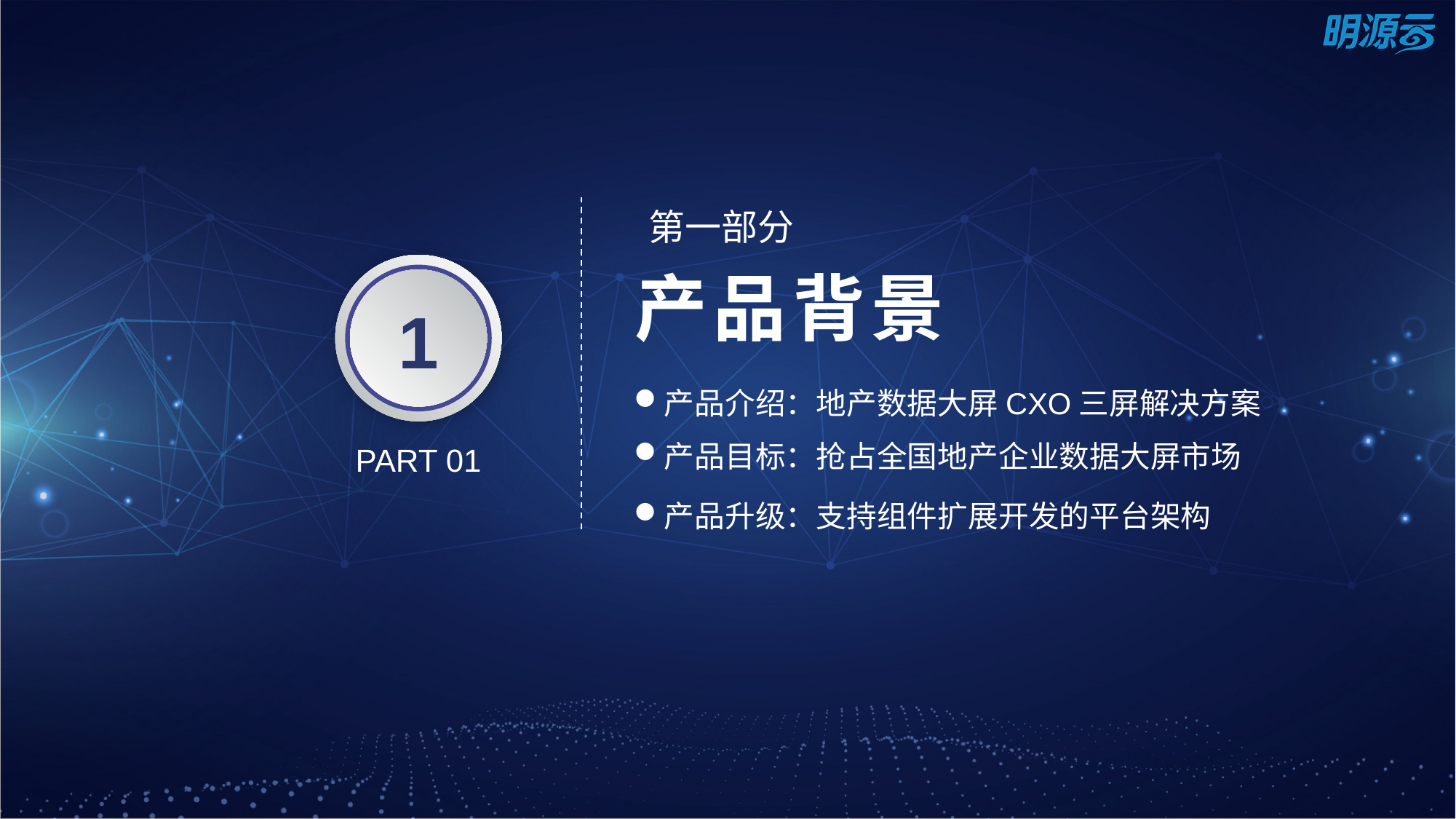

第一部分

产品背景

1
产品介绍：地产数据大屏CXO三屏解决方案
产品目标：抢占全国地产企业数据大屏市场
PART 01
产品升级：支持组件扩展开发的平台架构